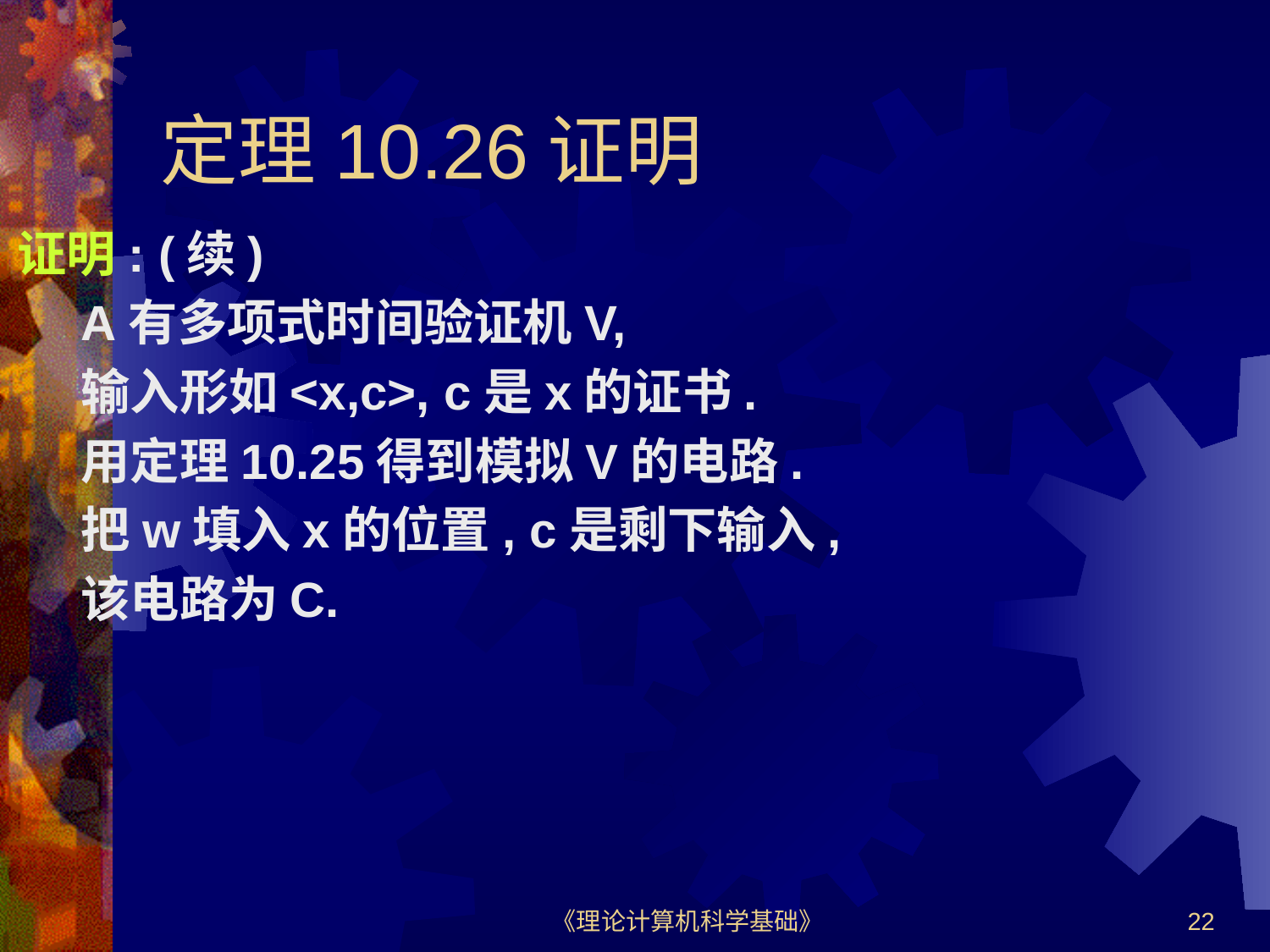

# 定理10.26证明
证明: (续)
A有多项式时间验证机V,
输入形如<x,c>, c是x的证书.
用定理10.25得到模拟V的电路.
把w填入x的位置, c是剩下输入,
该电路为C.
《理论计算机科学基础》
22